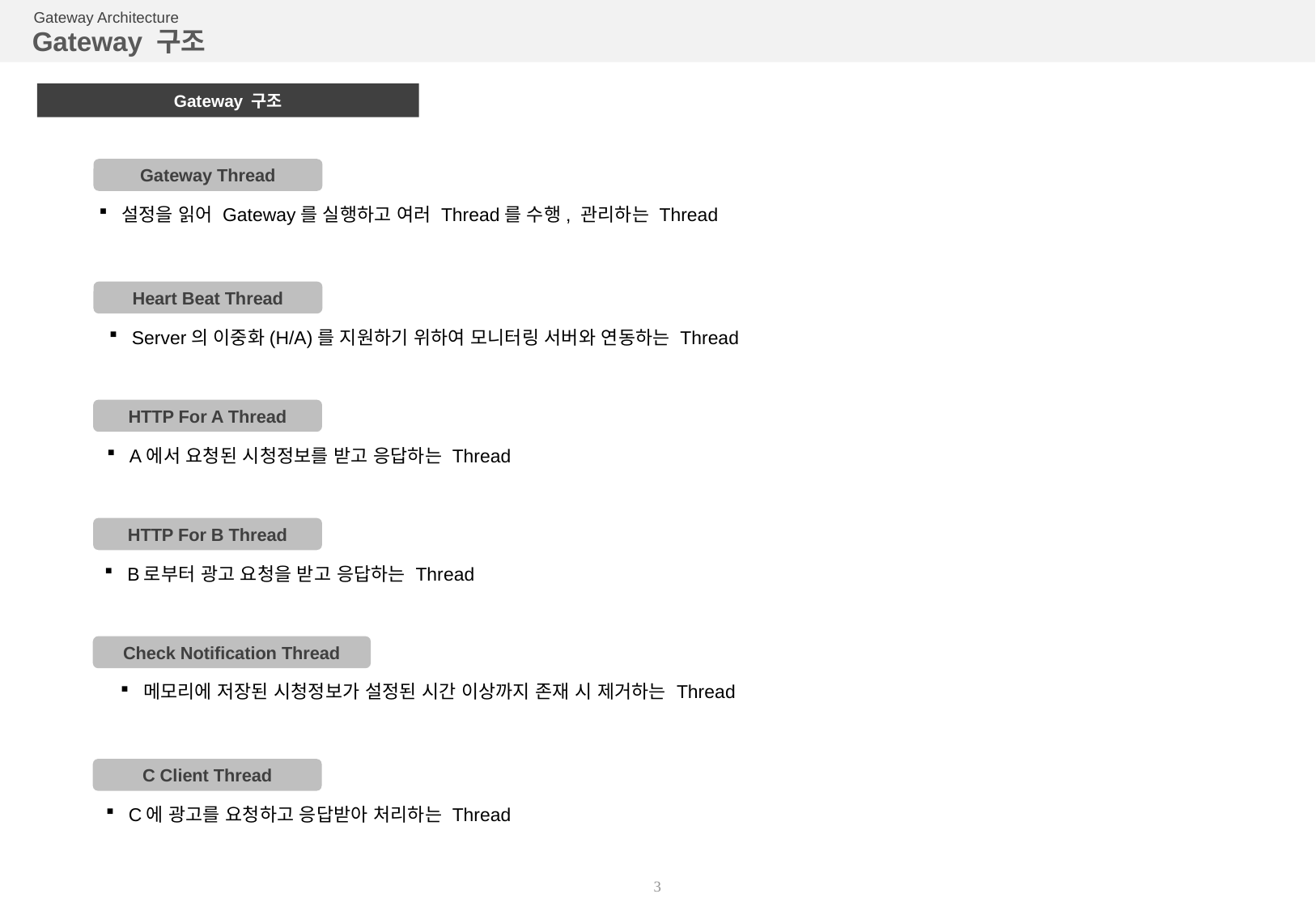

Gateway Architecture
Gateway 구조
Gateway 구조
Gateway Thread
설정을 읽어 Gateway를 실행하고 여러 Thread를 수행, 관리하는 Thread
Heart Beat Thread
Server의 이중화(H/A)를 지원하기 위하여 모니터링 서버와 연동하는 Thread
HTTP For A Thread
A에서 요청된 시청정보를 받고 응답하는 Thread
HTTP For B Thread
B로부터 광고 요청을 받고 응답하는 Thread
Check Notification Thread
메모리에 저장된 시청정보가 설정된 시간 이상까지 존재 시 제거하는 Thread
C Client Thread
C에 광고를 요청하고 응답받아 처리하는 Thread
3